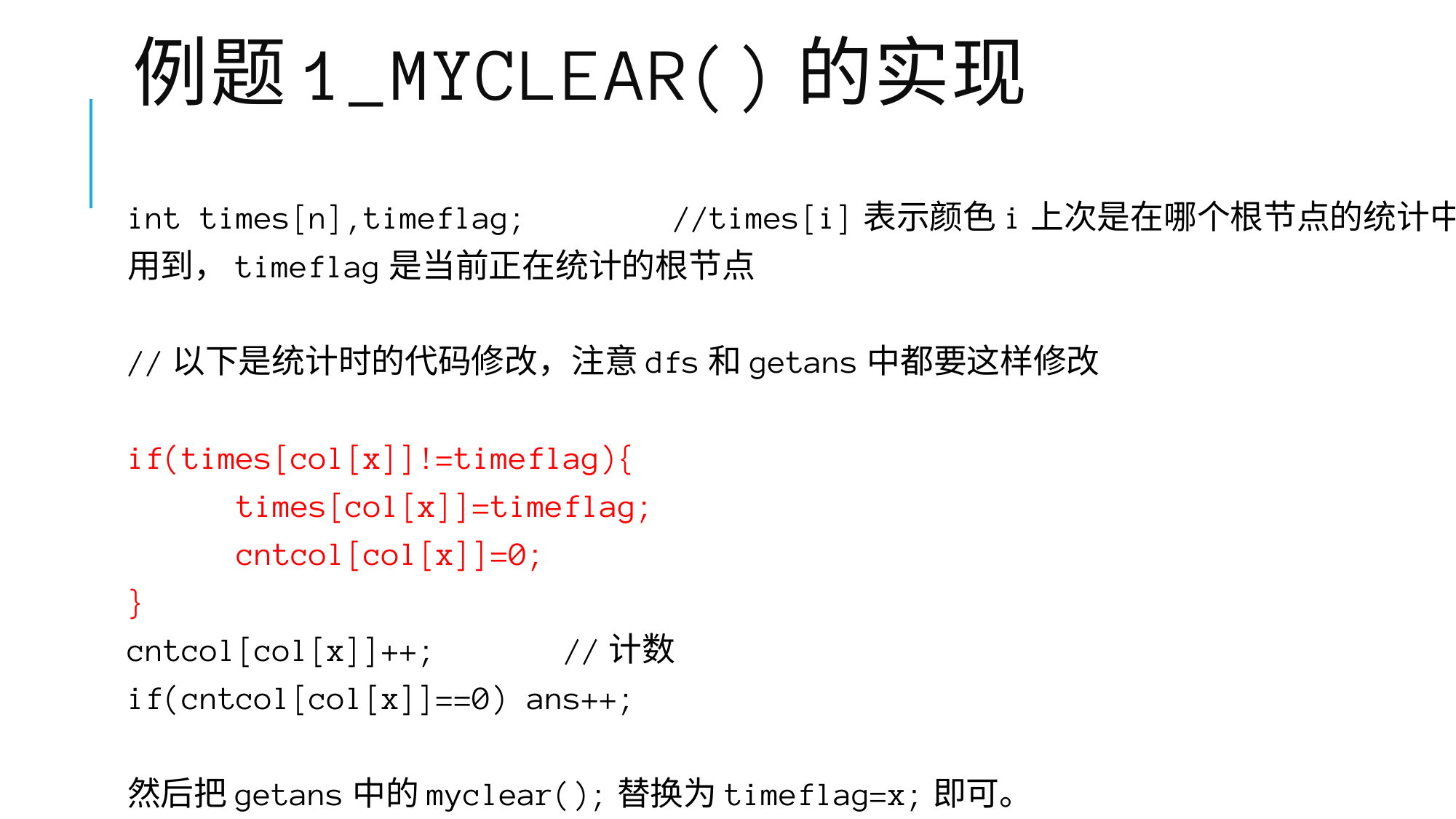

# 例题1_myclear()的实现
int times[n],timeflag;		//times[i]表示颜色i上次是在哪个根节点的统计中用到，timeflag是当前正在统计的根节点

//以下是统计时的代码修改，注意dfs和getans中都要这样修改

if(times[col[x]]!=timeflag){
	times[col[x]]=timeflag;
	cntcol[col[x]]=0;
}
cntcol[col[x]]++;		//计数
if(cntcol[col[x]]==0) ans++;

然后把getans中的myclear();替换为timeflag=x;即可。